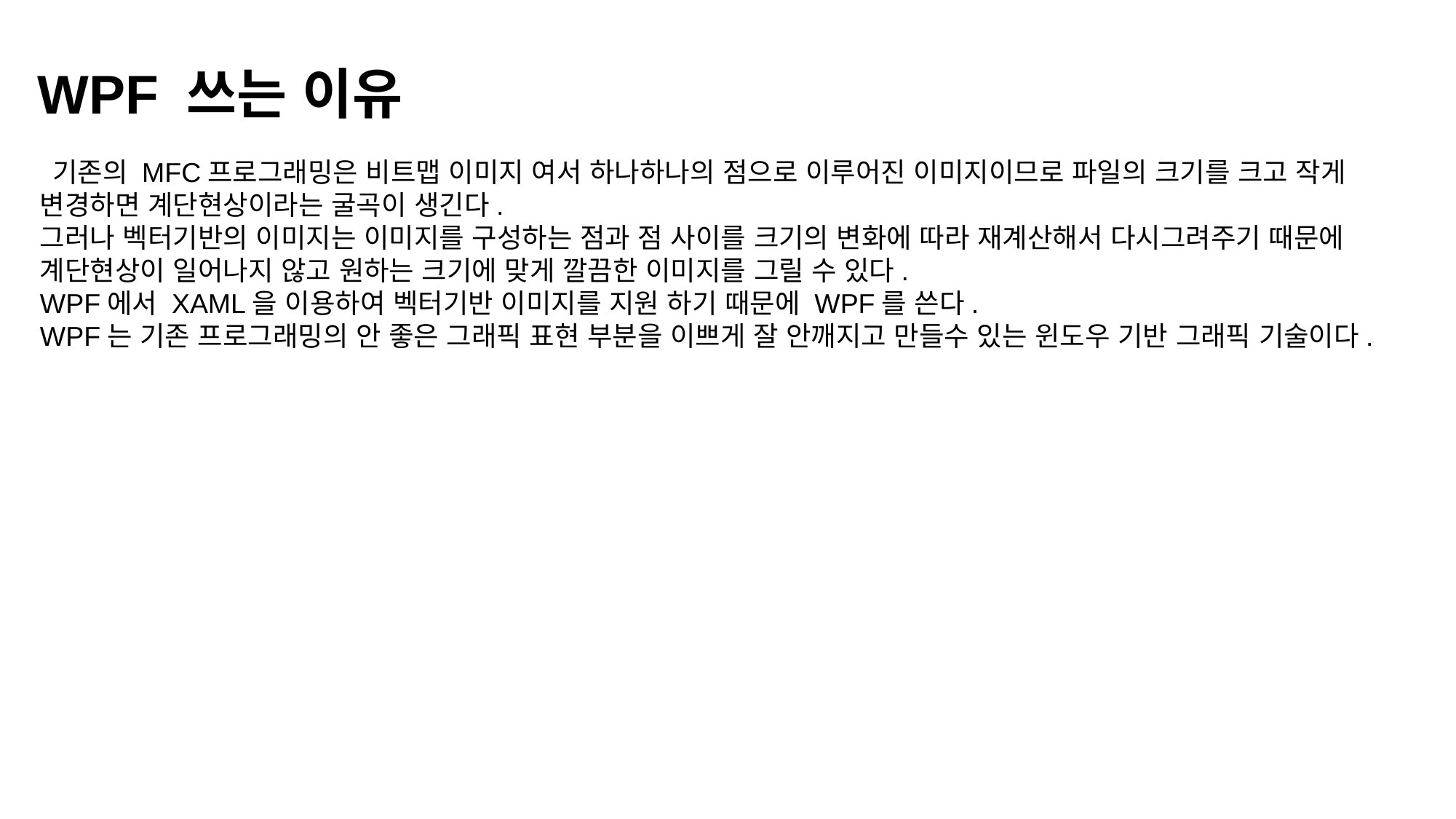

# WPF 쓰는 이유
 기존의 MFC프로그래밍은 비트맵 이미지 여서 하나하나의 점으로 이루어진 이미지이므로 파일의 크기를 크고 작게 변경하면 계단현상이라는 굴곡이 생긴다.
그러나 벡터기반의 이미지는 이미지를 구성하는 점과 점 사이를 크기의 변화에 따라 재계산해서 다시그려주기 때문에 계단현상이 일어나지 않고 원하는 크기에 맞게 깔끔한 이미지를 그릴 수 있다.
WPF에서 XAML을 이용하여 벡터기반 이미지를 지원 하기 때문에 WPF를 쓴다.
WPF는 기존 프로그래밍의 안 좋은 그래픽 표현 부분을 이쁘게 잘 안깨지고 만들수 있는 윈도우 기반 그래픽 기술이다.